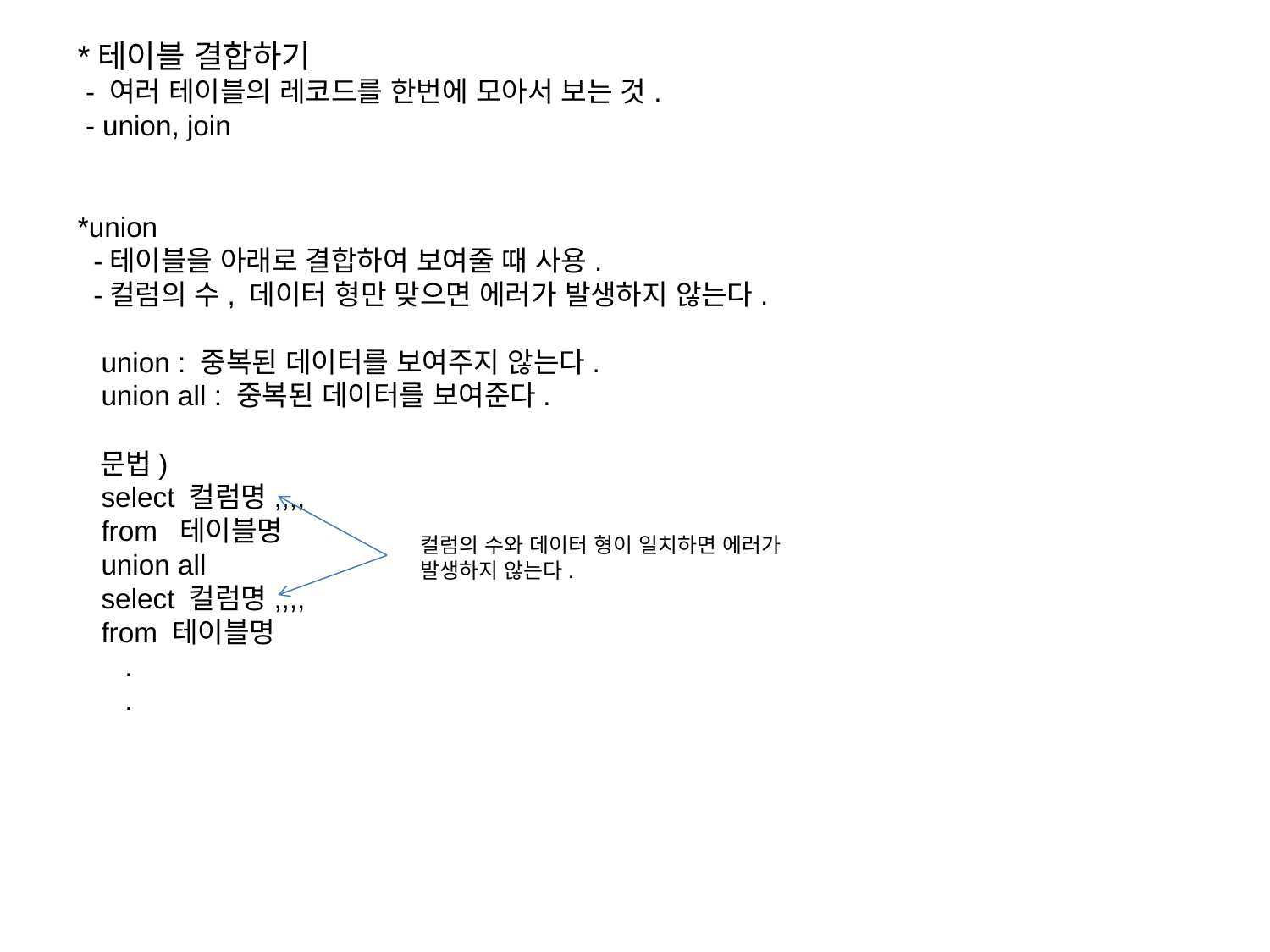

*테이블 결합하기
 - 여러 테이블의 레코드를 한번에 모아서 보는 것.
 - union, join

*union
  -테이블을 아래로 결합하여 보여줄 때 사용.
  -컬럼의 수, 데이터 형만 맞으면 에러가 발생하지 않는다.

   union : 중복된 데이터를 보여주지 않는다.
   union all : 중복된 데이터를 보여준다.

  문법)
   select 컬럼명,,,,
   from  테이블명
   union all
   select 컬럼명,,,,
   from 테이블명
      .
      .
컬럼의 수와 데이터 형이 일치하면 에러가
발생하지 않는다.